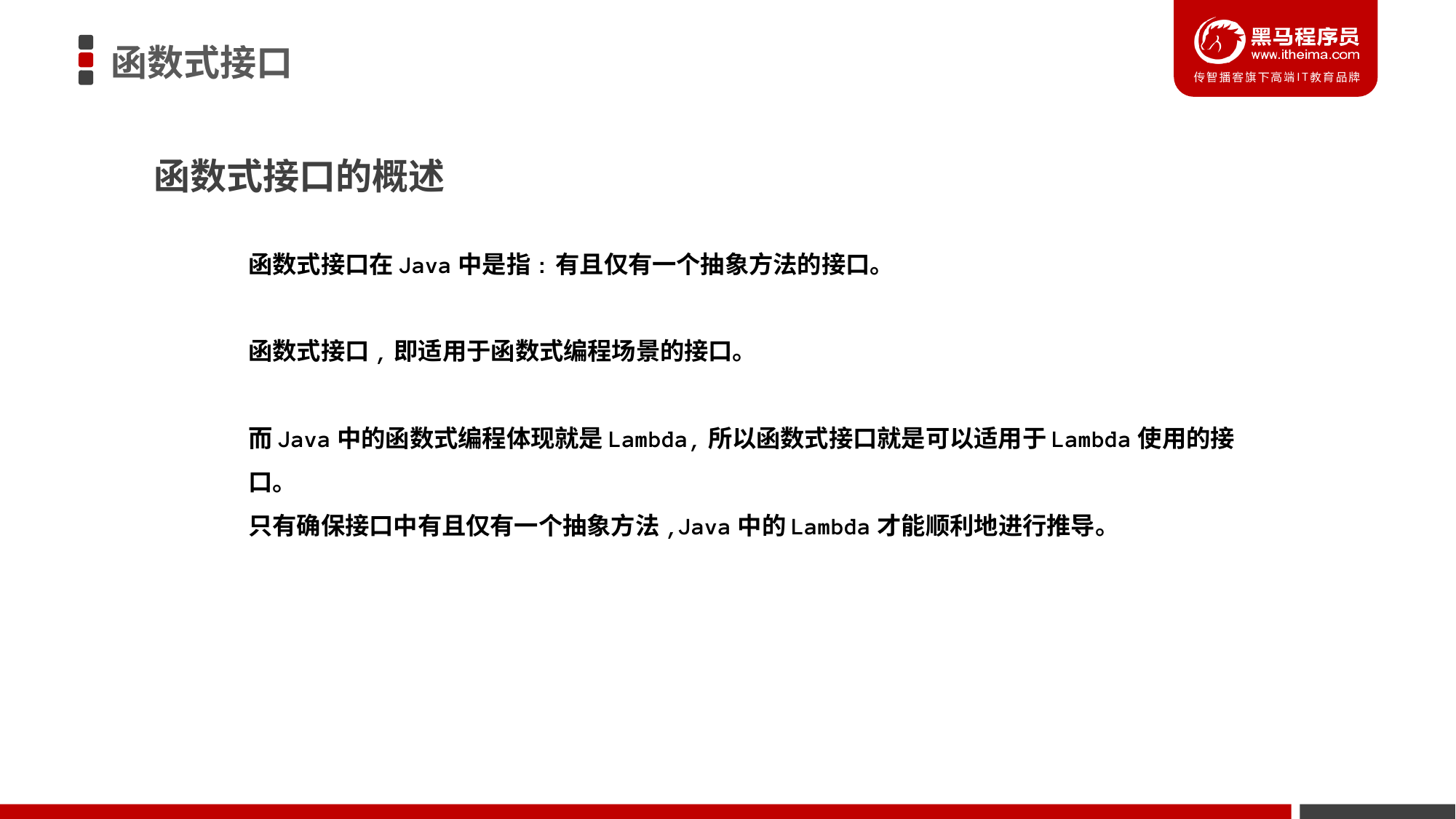

函数式接口
函数式接口的概述
函数式接口在Java中是指:有且仅有一个抽象方法的接口。

函数式接口,即适用于函数式编程场景的接口。

而Java中的函数式编程体现就是Lambda,所以函数式接口就是可以适用于Lambda使用的接口。
只有确保接口中有且仅有一个抽象方法,Java中的Lambda才能顺利地进行推导。